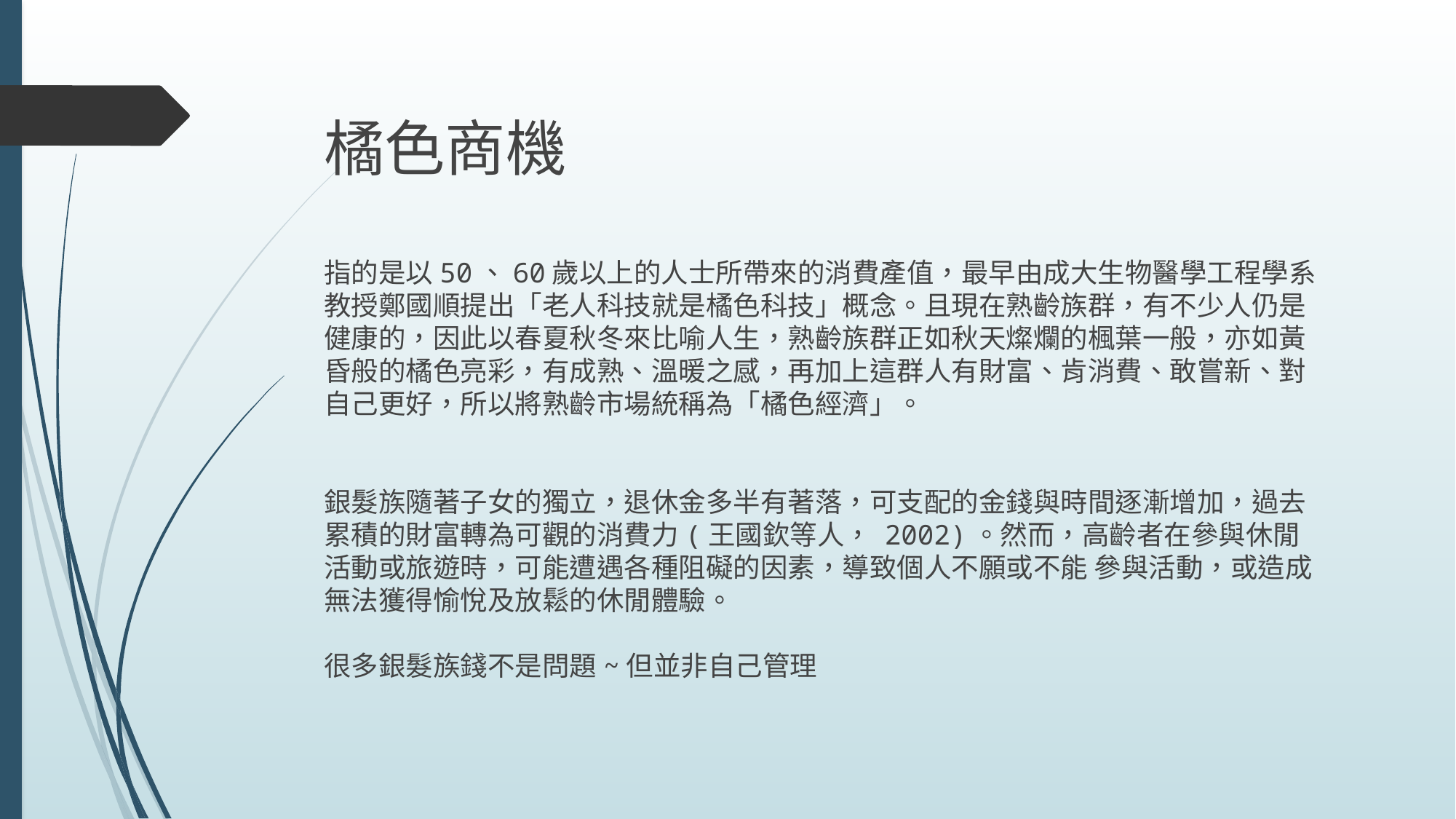

橘色商機

指的是以50、60歲以上的人士所帶來的消費產值，最早由成大生物醫學工程學系教授鄭國順提出「老人科技就是橘色科技」概念。且現在熟齡族群，有不少人仍是健康的，因此以春夏秋冬來比喻人生，熟齡族群正如秋天燦爛的楓葉一般，亦如黃昏般的橘色亮彩，有成熟、溫暖之感，再加上這群人有財富、肯消費、敢嘗新、對自己更好，所以將熟齡市場統稱為「橘色經濟」。

銀髮族隨著子女的獨立，退休金多半有著落，可支配的金錢與時間逐漸增加，過去累積的財富轉為可觀的消費力(王國欽等人， 2002)。然而，高齡者在參與休閒活動或旅遊時，可能遭遇各種阻礙的因素，導致個人不願或不能 參與活動，或造成無法獲得愉悅及放鬆的休閒體驗。

很多銀髮族錢不是問題~但並非自己管理